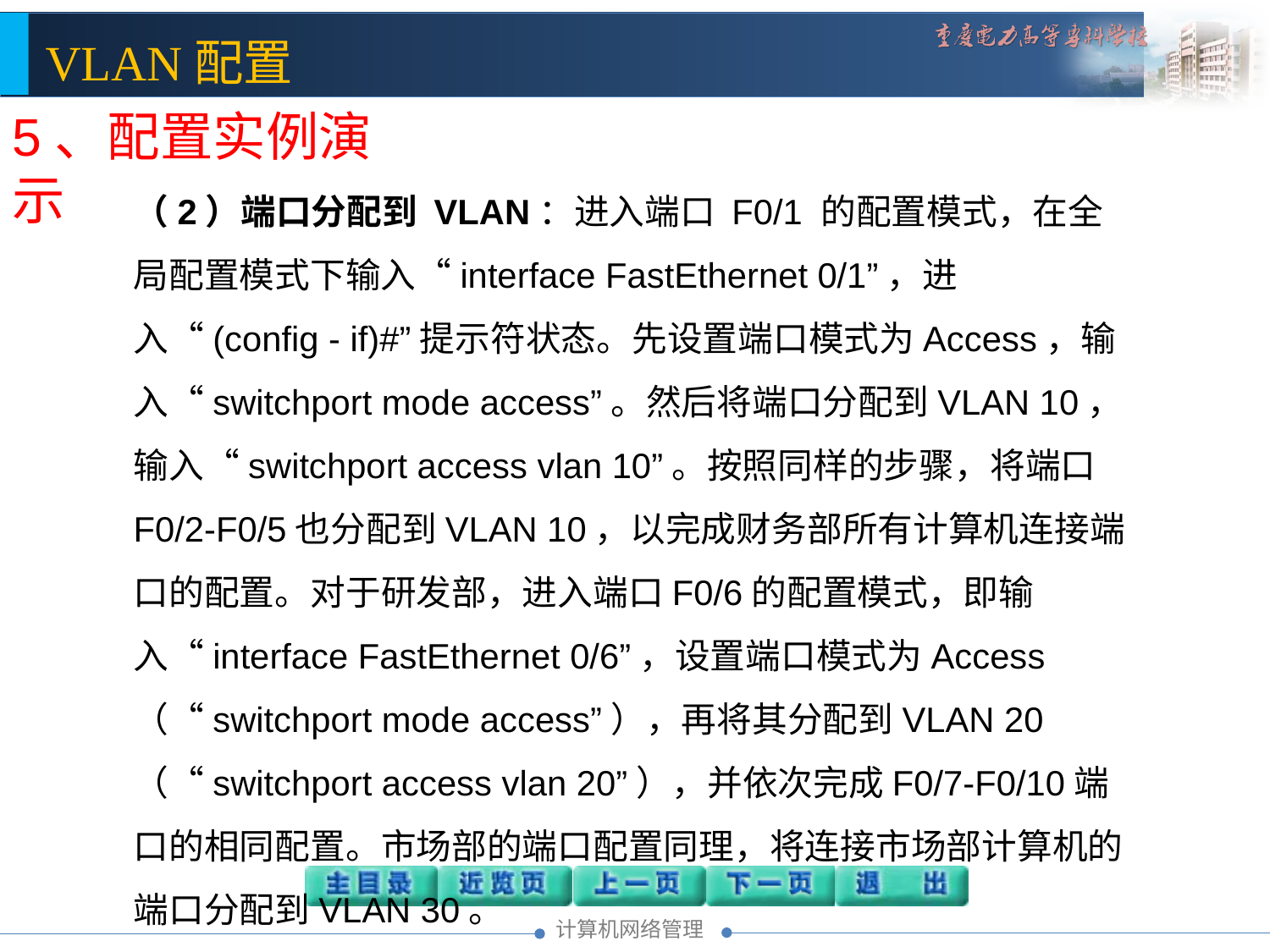

5、配置实例演示
（2）端口分配到 VLAN：进入端口 F0/1 的配置模式，在全局配置模式下输入“interface FastEthernet 0/1”，进入“(config - if)#”提示符状态。先设置端口模式为Access，输入“switchport mode access”。然后将端口分配到VLAN 10，输入“switchport access vlan 10”。按照同样的步骤，将端口F0/2-F0/5也分配到VLAN 10，以完成财务部所有计算机连接端口的配置。对于研发部，进入端口F0/6的配置模式，即输入“interface FastEthernet 0/6”，设置端口模式为Access（“switchport mode access”），再将其分配到VLAN 20（“switchport access vlan 20”），并依次完成F0/7-F0/10端口的相同配置。市场部的端口配置同理，将连接市场部计算机的端口分配到VLAN 30。